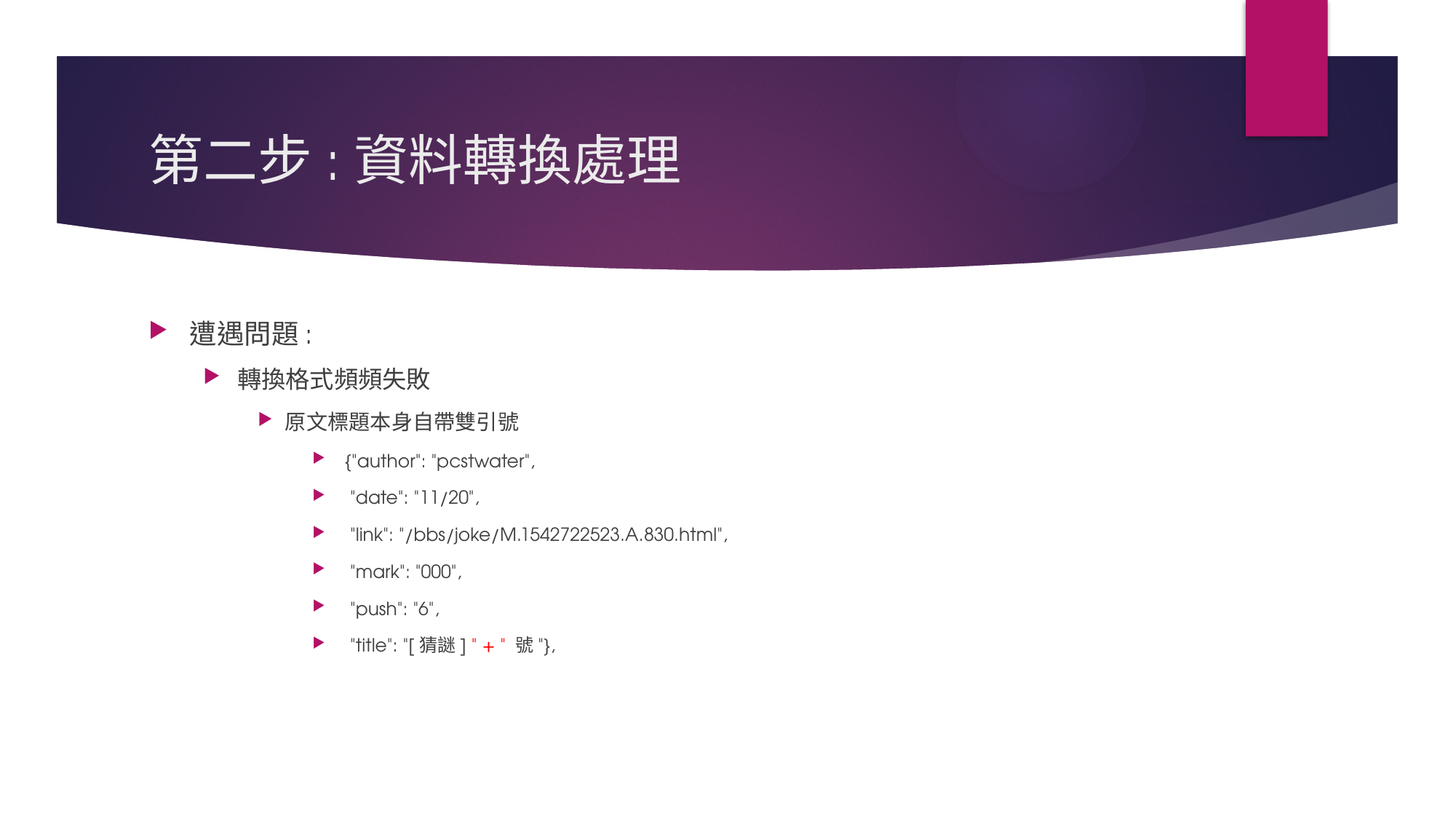

# 第二步:資料轉換處理
遭遇問題:
轉換格式頻頻失敗
原文標題本身自帶雙引號
 {"author": "pcstwater",
  "date": "11/20",
  "link": "/bbs/joke/M.1542722523.A.830.html",
  "mark": "000",
  "push": "6",
  "title": "[猜謎] " + " 號"},